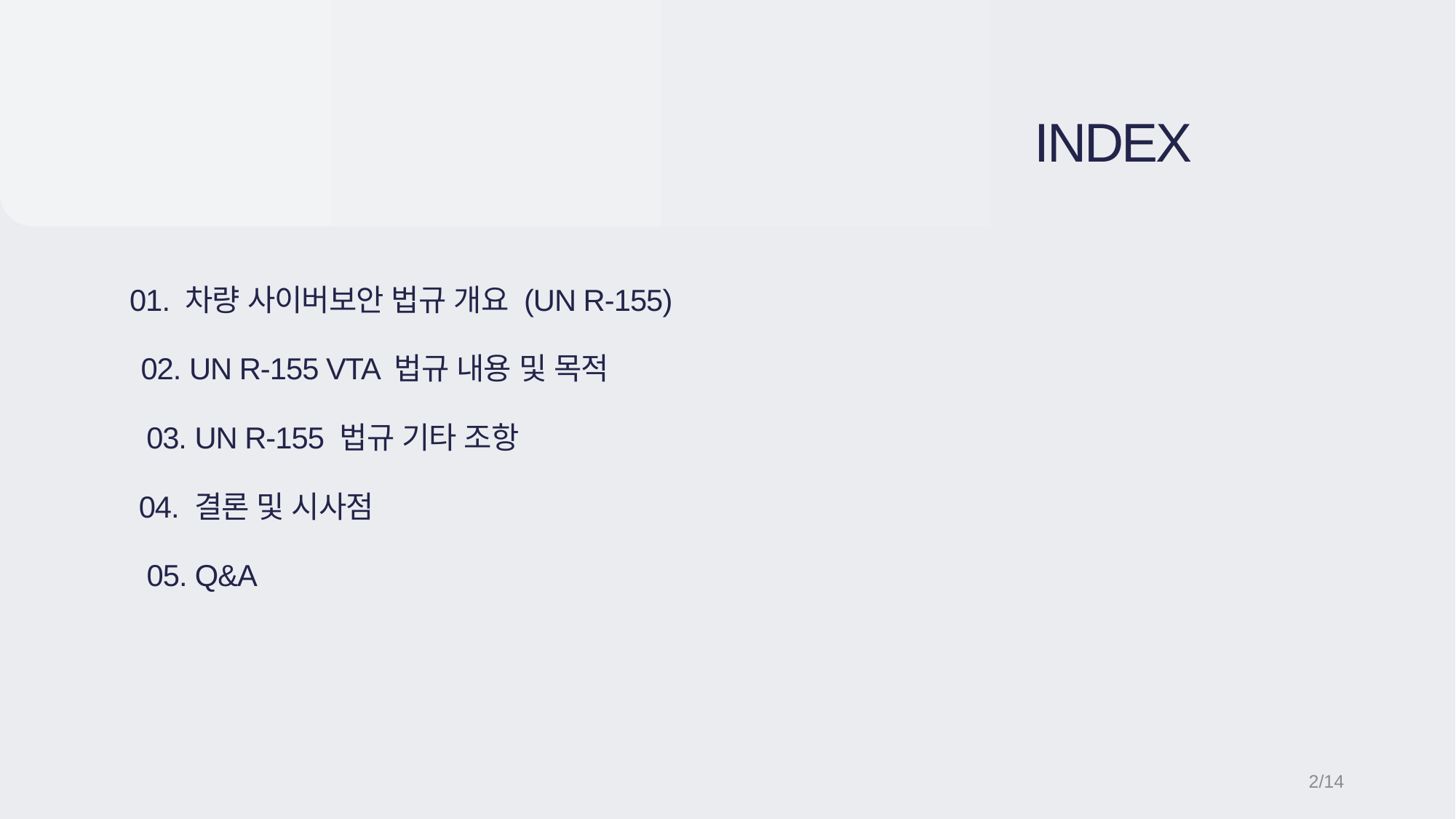

INDEX
01. 차량 사이버보안 법규 개요 (UN R-155)
02. UN R-155 VTA 법규 내용 및 목적
03. UN R-155 법규 기타 조항
04. 결론 및 시사점
05. Q&A
2/14